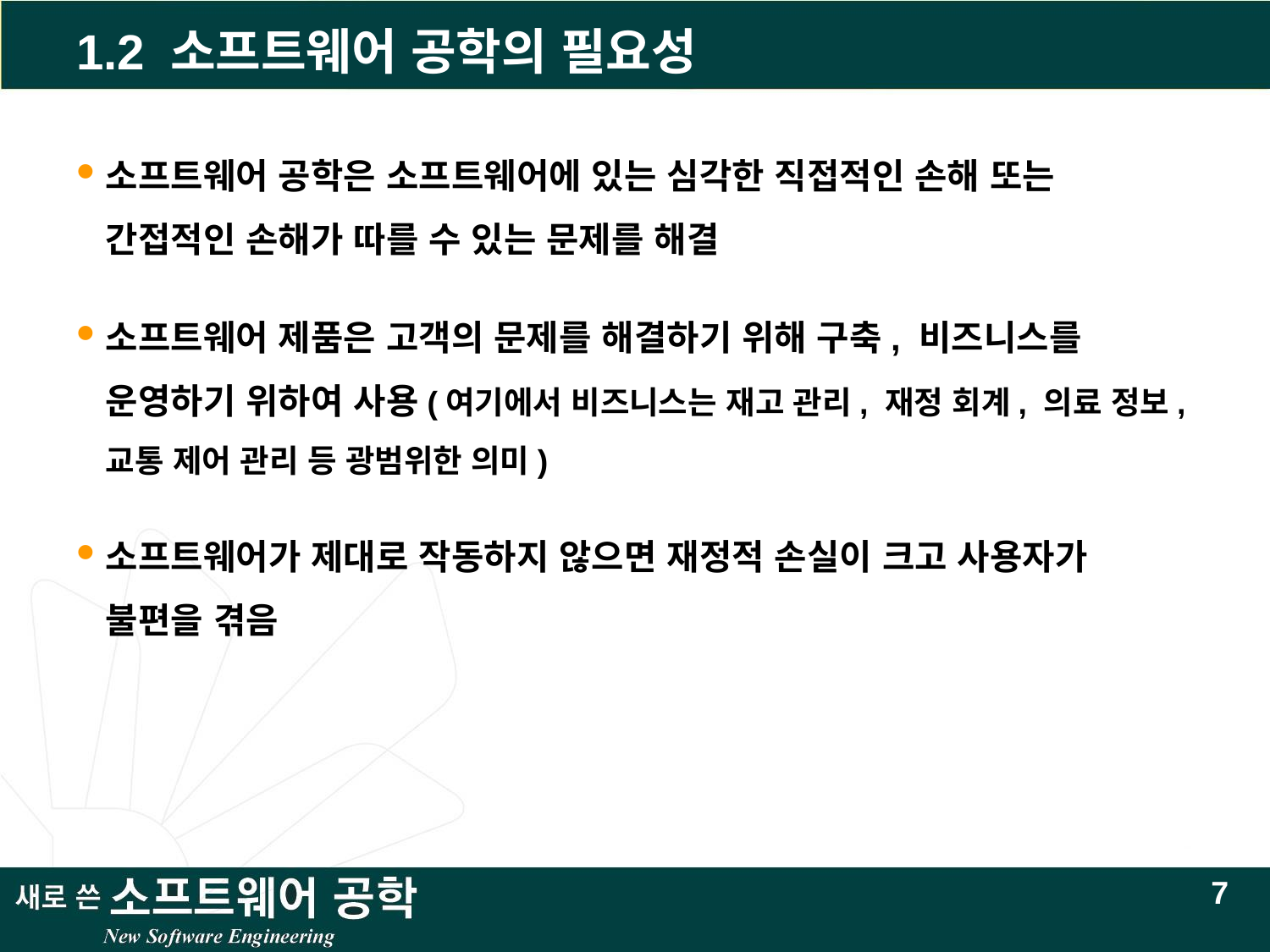

# 1.2 소프트웨어 공학의 필요성
소프트웨어 공학은 소프트웨어에 있는 심각한 직접적인 손해 또는 간접적인 손해가 따를 수 있는 문제를 해결

소프트웨어 제품은 고객의 문제를 해결하기 위해 구축, 비즈니스를 운영하기 위하여 사용(여기에서 비즈니스는 재고 관리, 재정 회계, 의료 정보, 교통 제어 관리 등 광범위한 의미)

소프트웨어가 제대로 작동하지 않으면 재정적 손실이 크고 사용자가 불편을 겪음

7